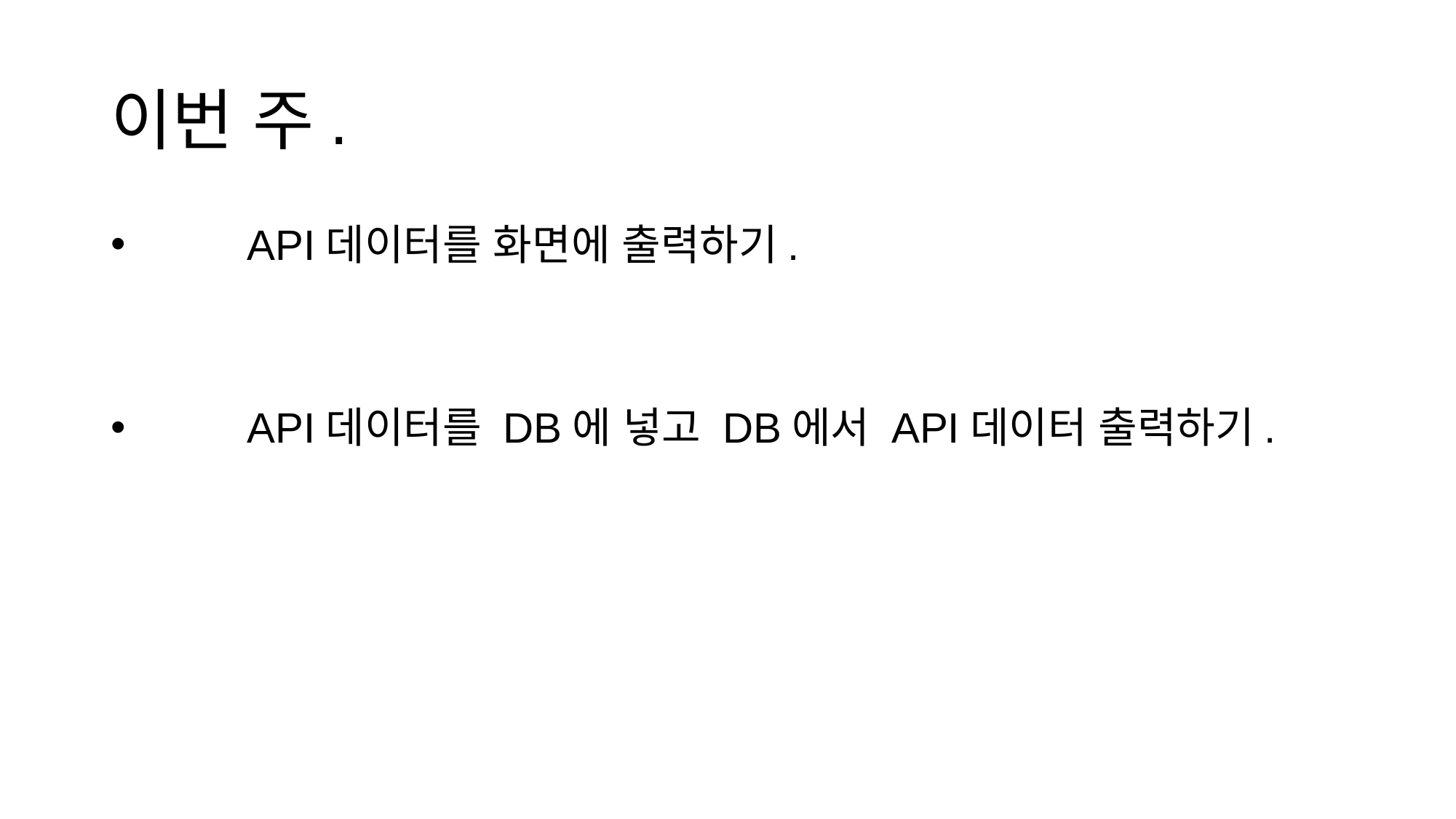

# 이번 주.
	API데이터를 화면에 출력하기.

	API데이터를 DB에 넣고 DB에서 API데이터 출력하기.